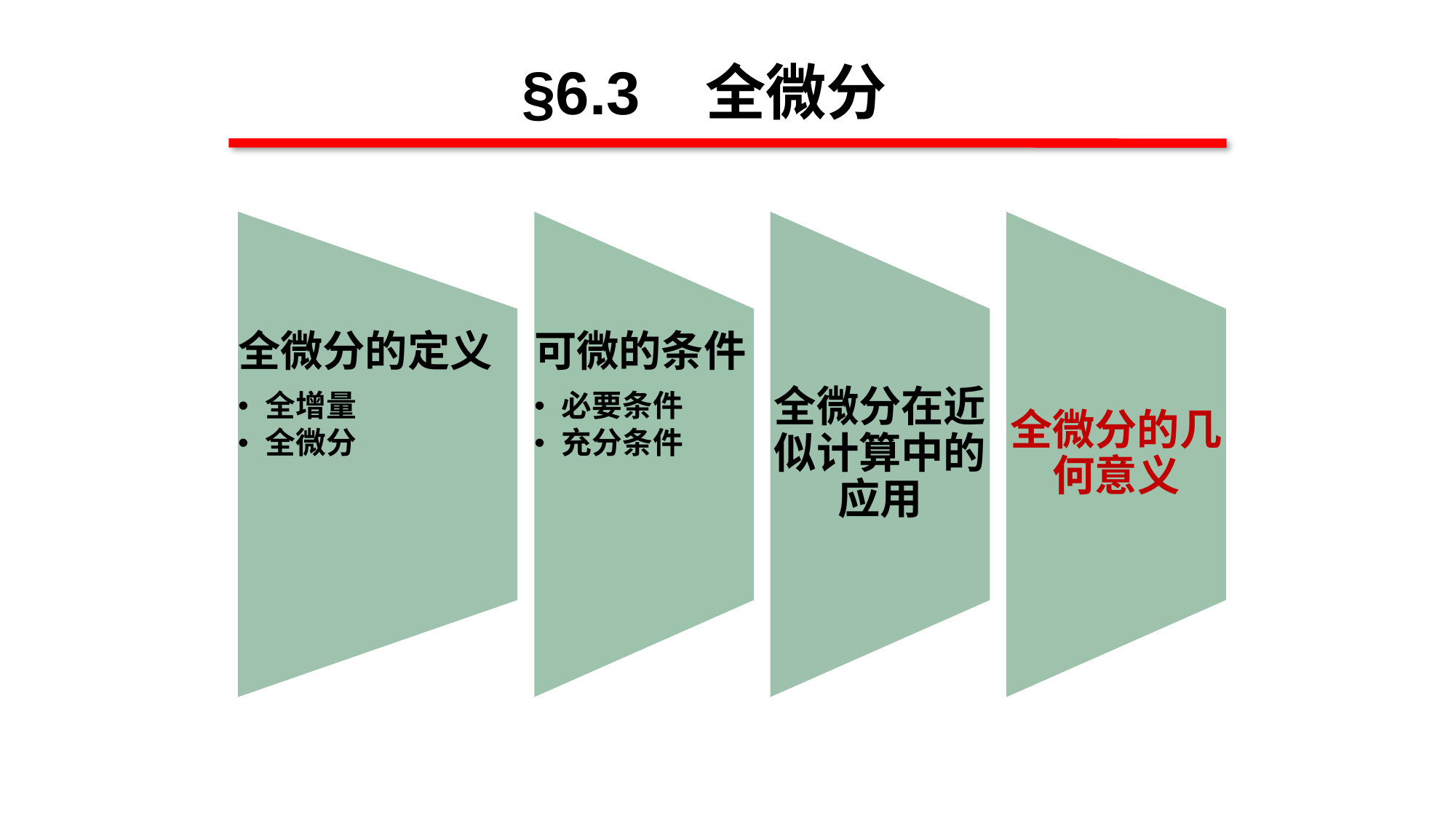

§6.3   全微分
全微分的定义
全增量
全微分
可微的条件
必要条件
充分条件
全微分在近似计算中的应用
全微分的几何意义